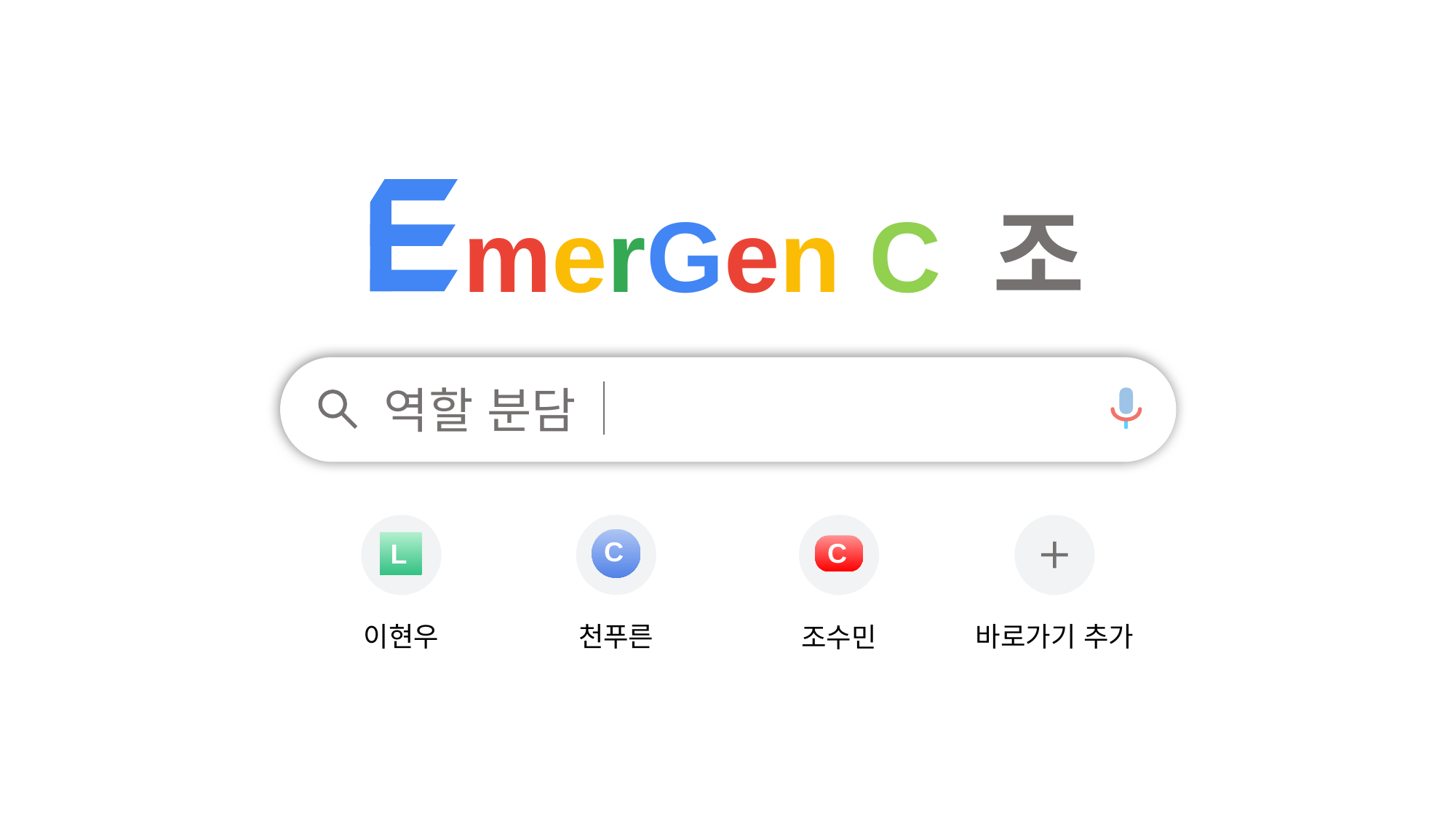

merGen C 조

역할 분담

C
C

L

이현우
천푸른
바로가기 추가
조수민